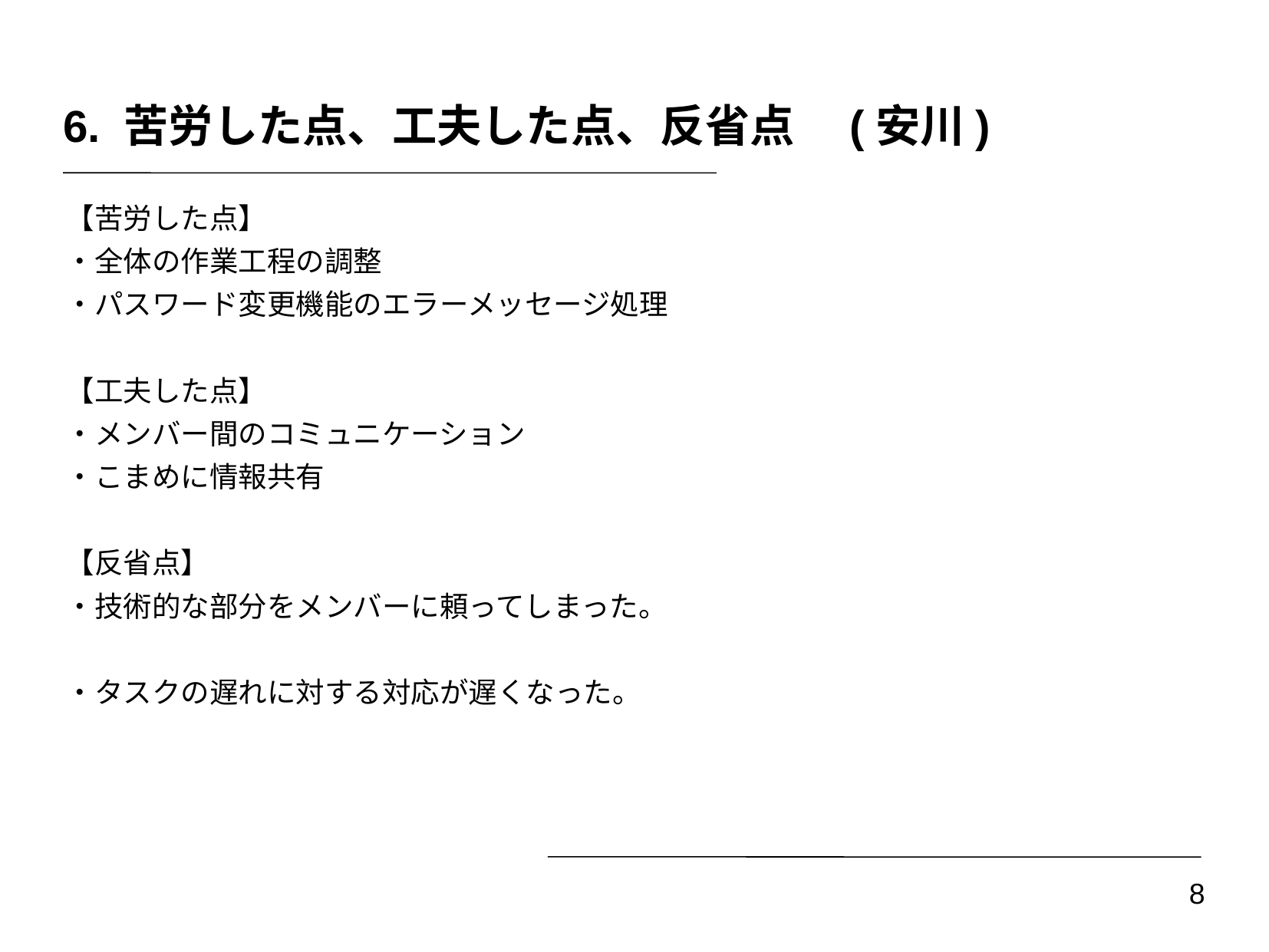

6. 苦労した点、工夫した点、反省点　(安川)
【苦労した点】
・全体の作業工程の調整
・パスワード変更機能のエラーメッセージ処理

【工夫した点】
・メンバー間のコミュニケーション
・こまめに情報共有

【反省点】
・技術的な部分をメンバーに頼ってしまった。

・タスクの遅れに対する対応が遅くなった。

8